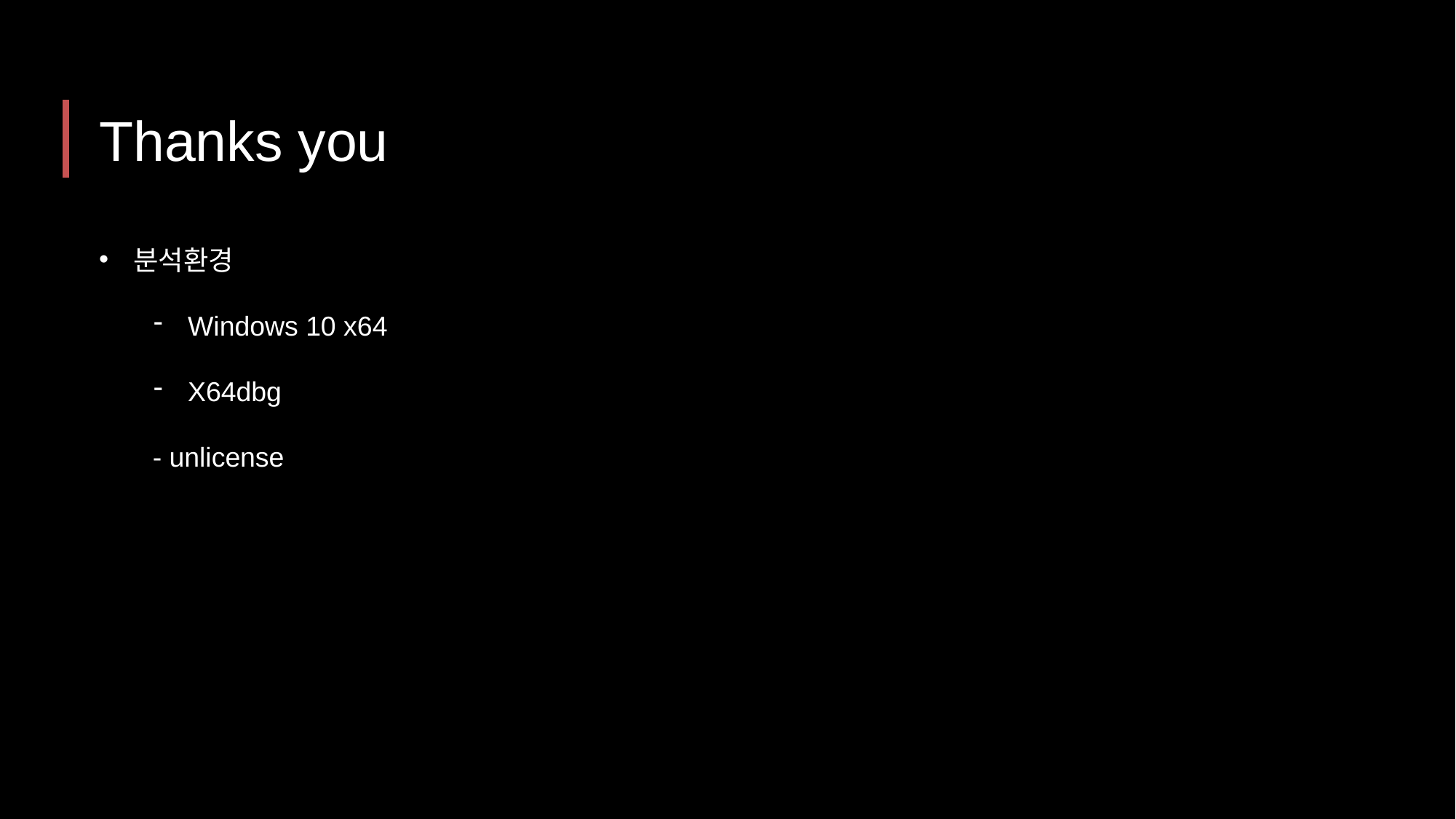

Thanks you
분석환경

Windows 10 x64

X64dbg

       - unlicense